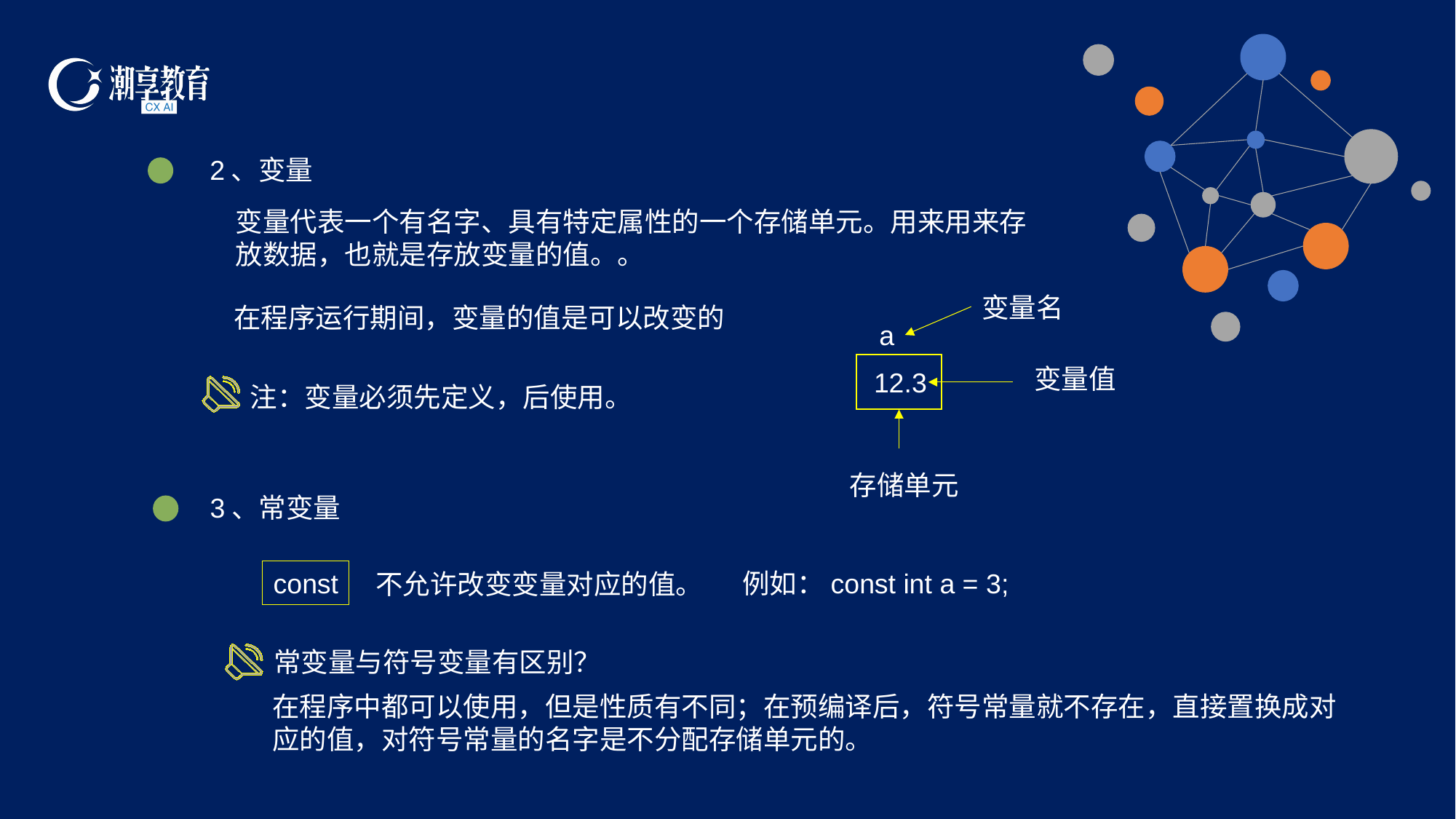

2、变量

变量代表一个有名字、具有特定属性的一个存储单元。用来用来存放数据，也就是存放变量的值。。
变量名
在程序运行期间，变量的值是可以改变的
a

12.3
变量值
注：变量必须先定义，后使用。

存储单元
3、常变量

const
例如：const int a = 3;
不允许改变变量对应的值。
常变量与符号变量有区别？

在程序中都可以使用，但是性质有不同；在预编译后，符号常量就不存在，直接置换成对应的值，对符号常量的名字是不分配存储单元的。